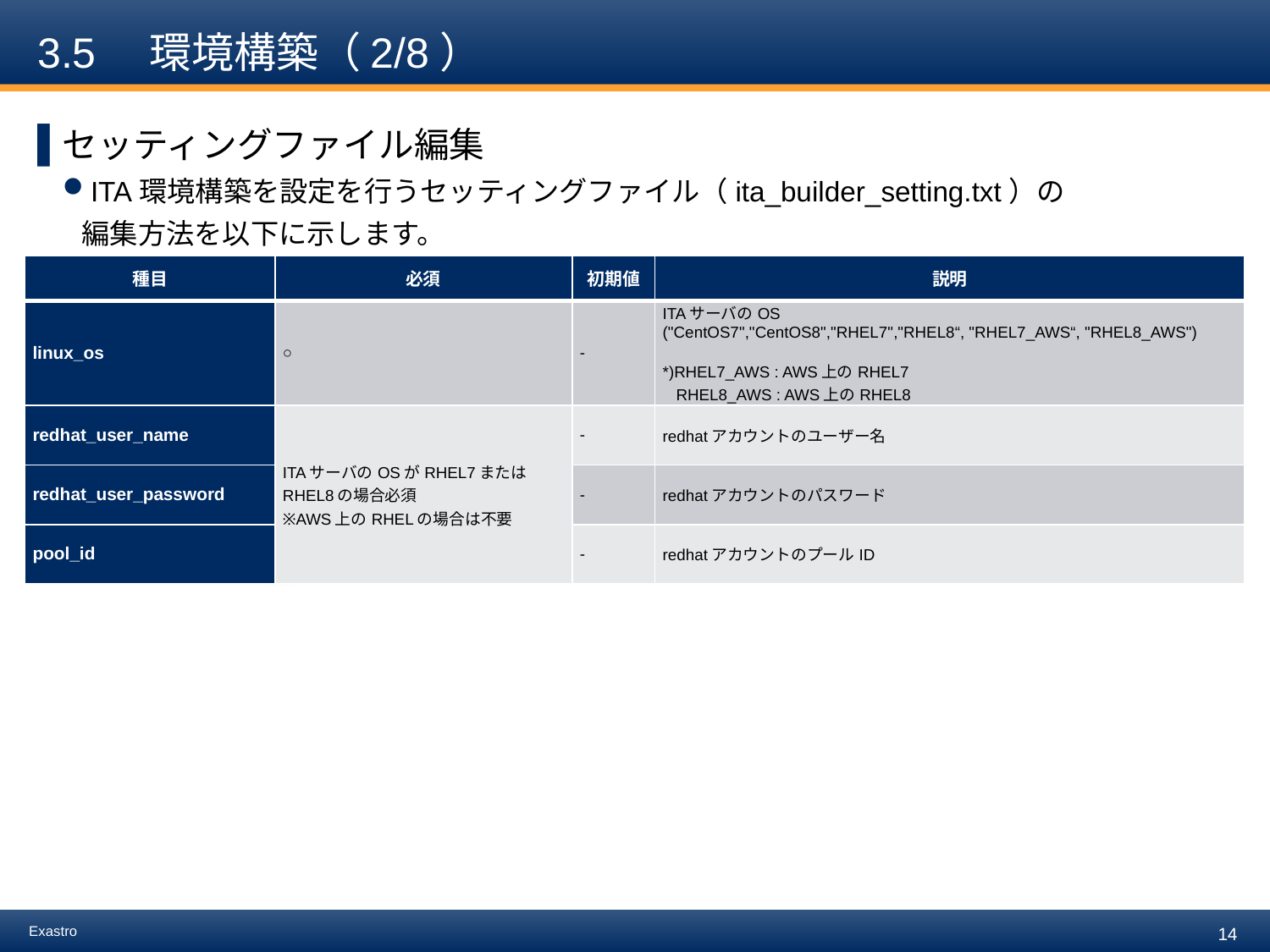

# 3.5　環境構築（2/8）
セッティングファイル編集
ITA環境構築を設定を行うセッティングファイル（ita_builder_setting.txt）の
  編集方法を以下に示します。

| 種目 | 必須 | 初期値 | 説明 |
| --- | --- | --- | --- |
| linux\_os | ○ | - | ITAサーバのOS ("CentOS7","CentOS8","RHEL7","RHEL8“, "RHEL7\_AWS“, "RHEL8\_AWS") \*)RHEL7\_AWS : AWS上のRHEL7 RHEL8\_AWS : AWS上のRHEL8 |
| redhat\_user\_name | ITAサーバのOSがRHEL7またはRHEL8の場合必須 ※AWS上のRHELの場合は不要 | - | redhatアカウントのユーザー名 |
| redhat\_user\_password |  | - | redhatアカウントのパスワード |
| pool\_id |  | - | redhatアカウントのプールID |